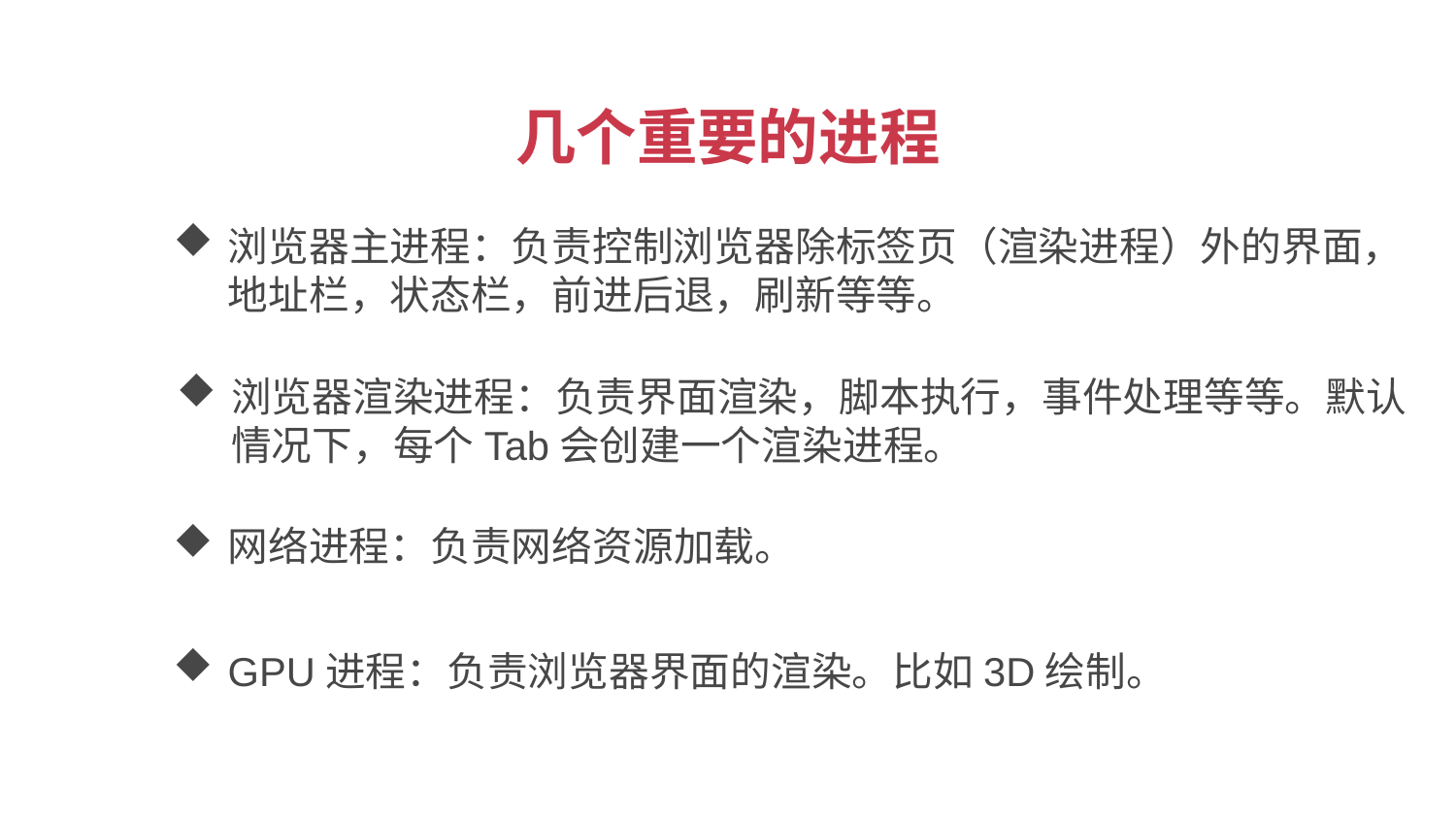

几个重要的进程
浏览器主进程：负责控制浏览器除标签页（渲染进程）外的界面，地址栏，状态栏，前进后退，刷新等等。
浏览器渲染进程：负责界面渲染，脚本执行，事件处理等等。默认情况下，每个Tab会创建一个渲染进程。
网络进程：负责网络资源加载。
GPU进程：负责浏览器界面的渲染。比如3D绘制。